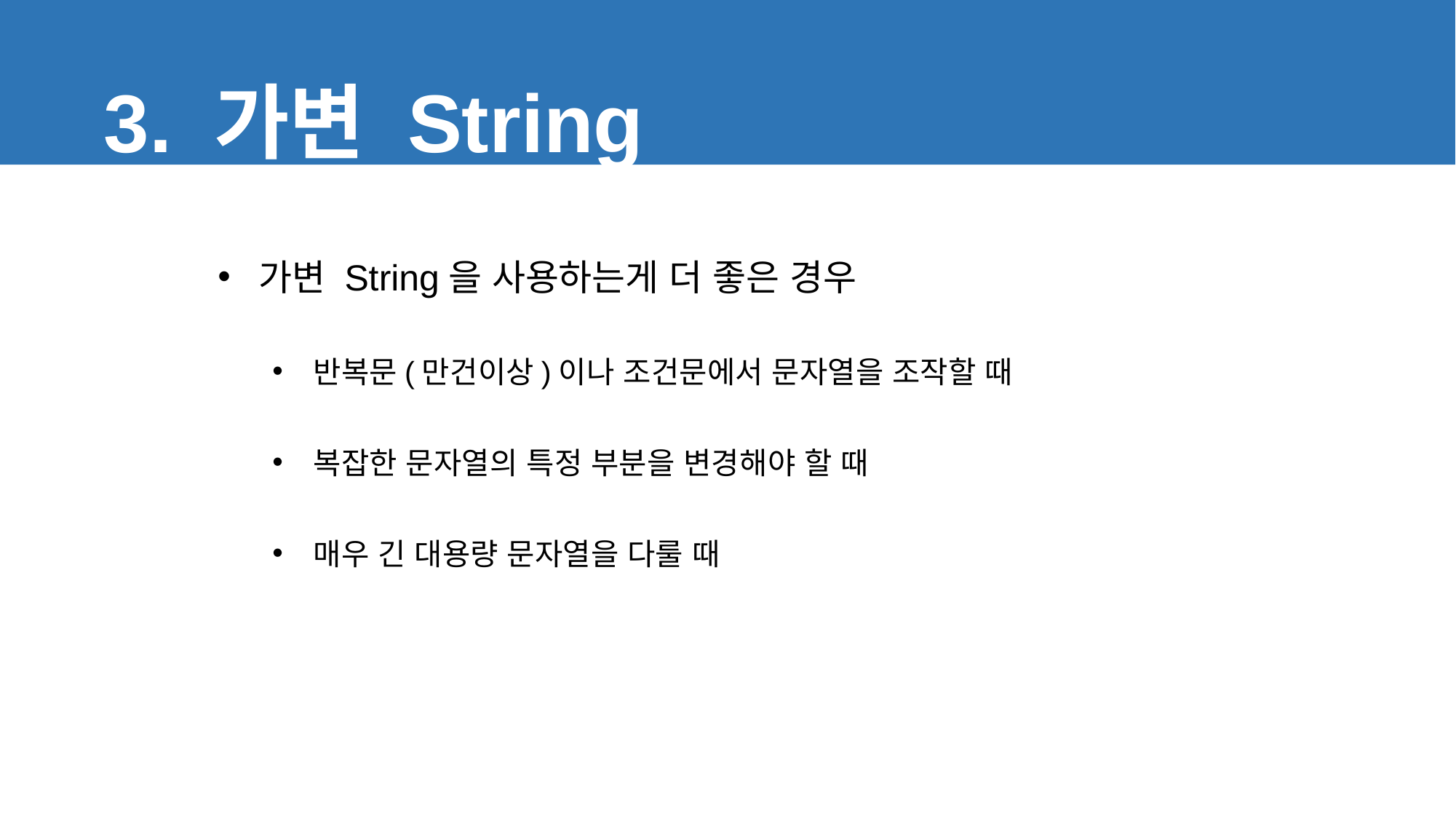

3. 가변 String
가변 String을 사용하는게 더 좋은 경우
반복문(만건이상)이나 조건문에서 문자열을 조작할 때
복잡한 문자열의 특정 부분을 변경해야 할 때
매우 긴 대용량 문자열을 다룰 때